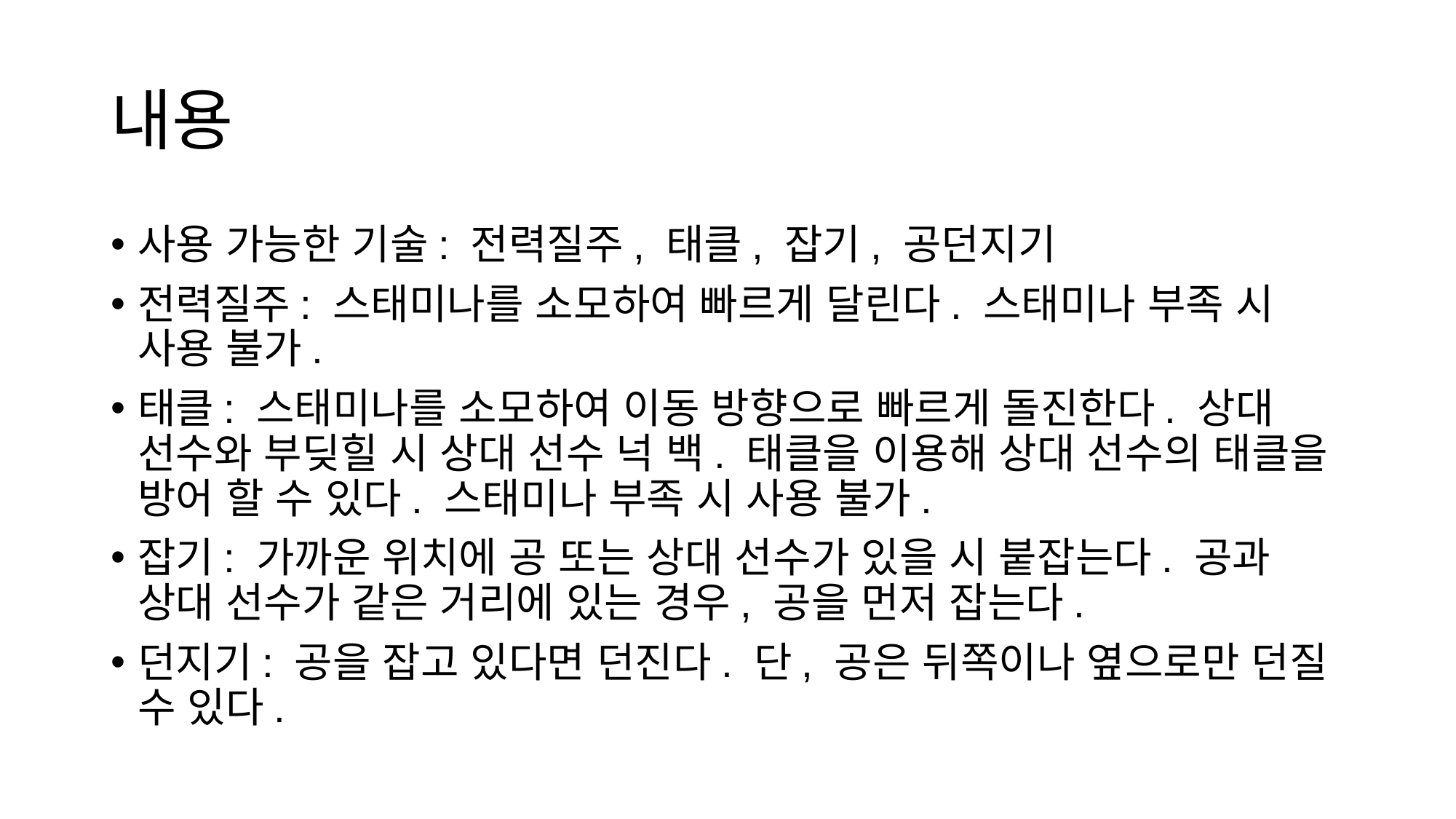

# 내용
사용 가능한 기술: 전력질주, 태클, 잡기, 공던지기
전력질주: 스태미나를 소모하여 빠르게 달린다. 스태미나 부족 시 사용 불가.
태클: 스태미나를 소모하여 이동 방향으로 빠르게 돌진한다. 상대 선수와 부딪힐 시 상대 선수 넉 백. 태클을 이용해 상대 선수의 태클을 방어 할 수 있다. 스태미나 부족 시 사용 불가.
잡기: 가까운 위치에 공 또는 상대 선수가 있을 시 붙잡는다. 공과 상대 선수가 같은 거리에 있는 경우, 공을 먼저 잡는다.
던지기: 공을 잡고 있다면 던진다. 단, 공은 뒤쪽이나 옆으로만 던질 수 있다.